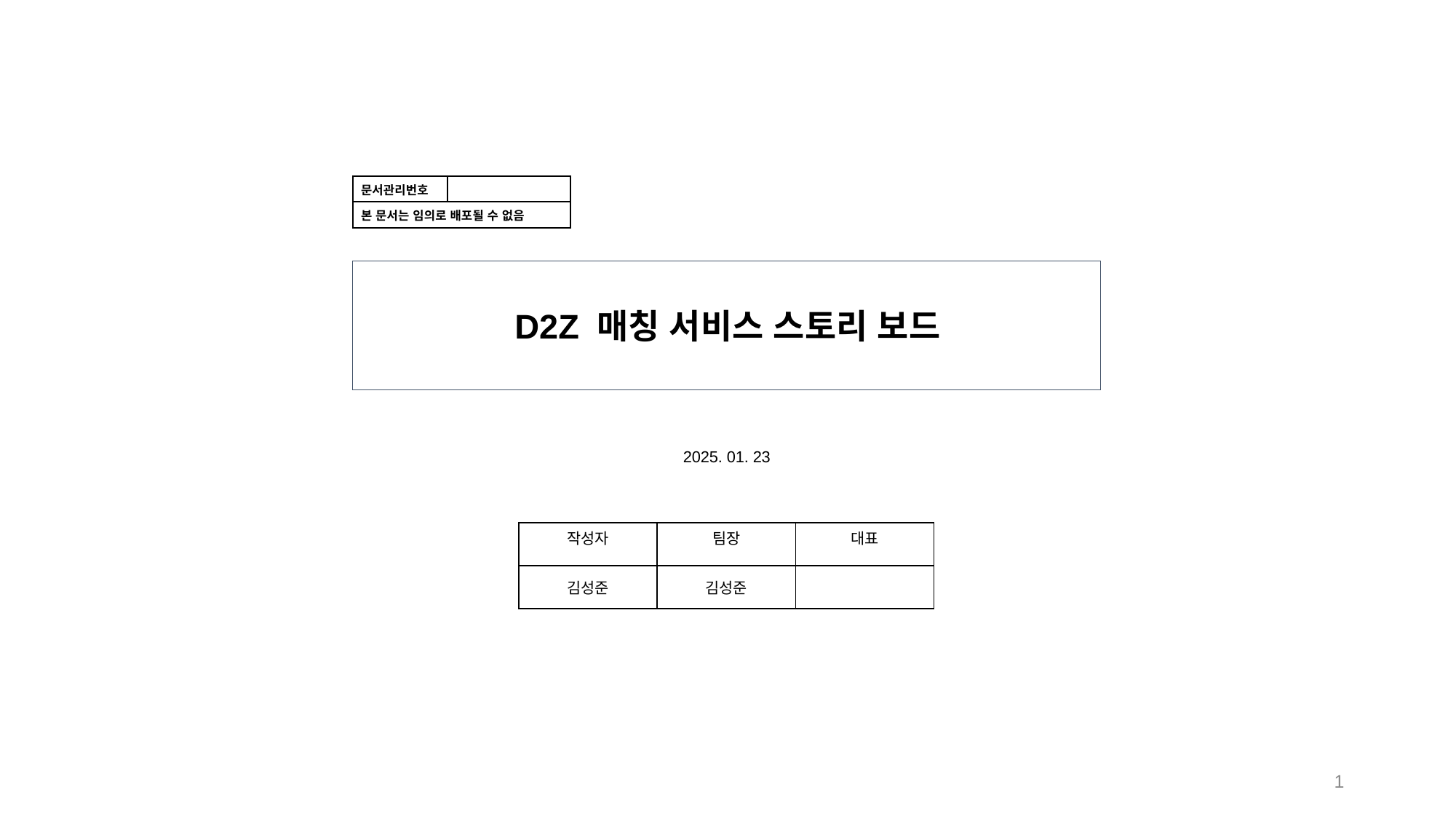

| 문서관리번호 |  |
| --- | --- |
| 본 문서는 임의로 배포될 수 없음 |  |

D2Z 매칭 서비스 스토리 보드
2025. 01. 23
| 작성자 | 팀장 | 대표 |
| --- | --- | --- |
| 김성준 | 김성준 |  |
1